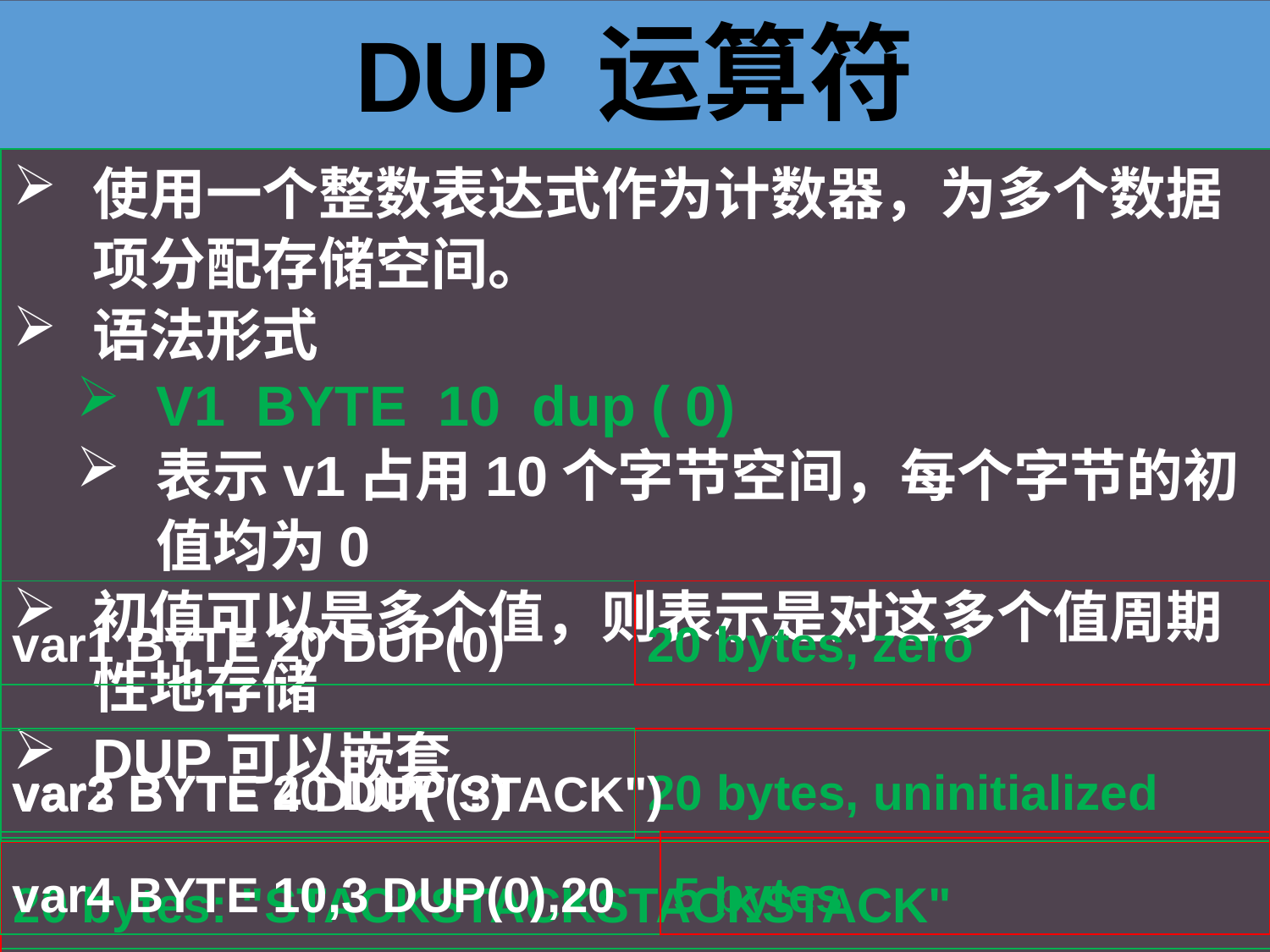

DUP 运算符
使用一个整数表达式作为计数器，为多个数据项分配存储空间。
语法形式
V1  BYTE  10  dup ( 0)
表示v1占用10个字节空间，每个字节的初值均为0
初值可以是多个值，则表示是对这多个值周期性地存储
DUP可以嵌套
var1 BYTE 20 DUP(0)
20 bytes, zero
var2 BYTE 20 DUP(?)
20 bytes, uninitialized

var3 BYTE 4 DUP("STACK")
var4 BYTE 10,3 DUP(0),20
5 bytes
20 bytes: "STACKSTACKSTACKSTACK"